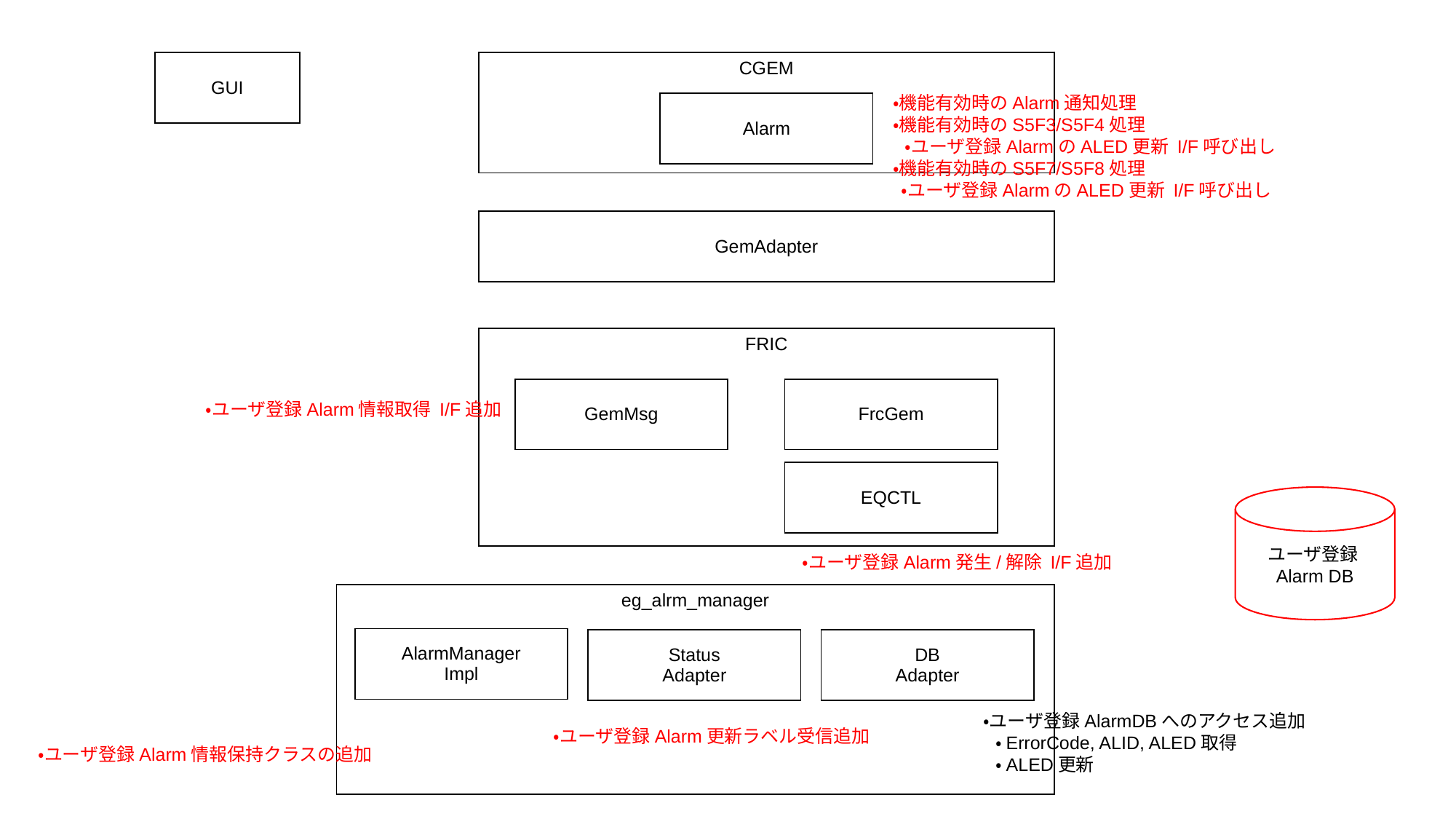

| CGEM |
| --- |
| GUI |
| --- |
・機能有効時のAlarm通知処理
・機能有効時のS5F3/S5F4処理
  ・ユーザ登録AlarmのALED更新 I/F呼び出し
・機能有効時のS5F7/S5F8処理
 ・ユーザ登録AlarmのALED更新 I/F呼び出し

| Alarm |
| --- |
| GemAdapter |
| --- |
| FRIC |
| --- |
| GemMsg |
| --- |
| FrcGem |
| --- |
・ユーザ登録Alarm情報取得 I/F追加
| EQCTL |
| --- |
ユーザ登録Alarm DB
・ユーザ登録Alarm発生/解除 I/F追加
| eg\_alrm\_manager |
| --- |
| AlarmManager Impl |
| --- |
| Status Adapter |
| --- |
| DB Adapter |
| --- |
・ユーザ登録AlarmDBへのアクセス追加
  ・ErrorCode, ALID, ALED取得
  ・ALED更新

・ユーザ登録Alarm更新ラベル受信追加

・ユーザ登録Alarm情報保持クラスの追加